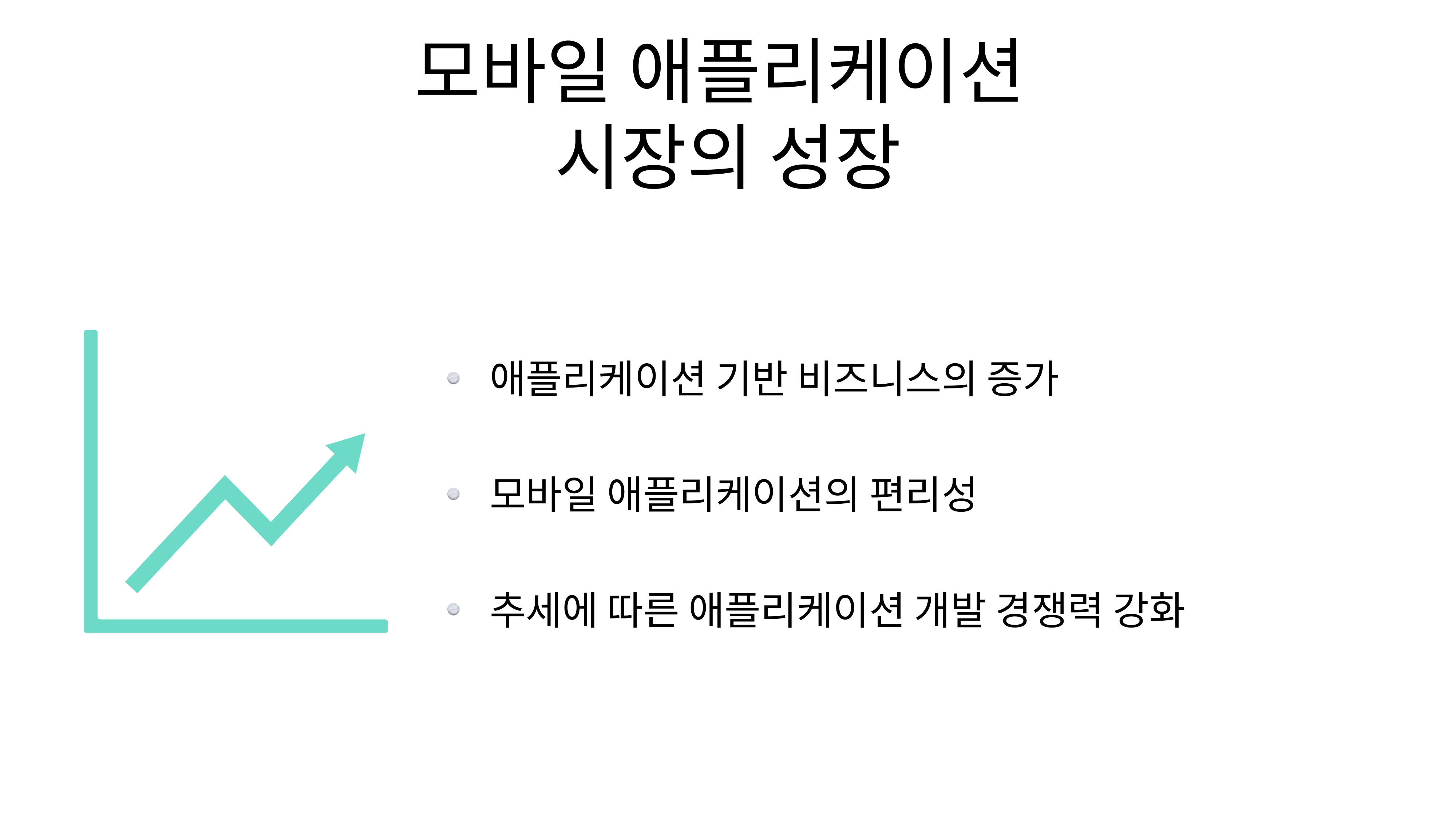

# 모바일 애플리케이션
시장의 성장
애플리케이션 기반 비즈니스의 증가
모바일 애플리케이션의 편리성
추세에 따른 애플리케이션 개발 경쟁력 강화